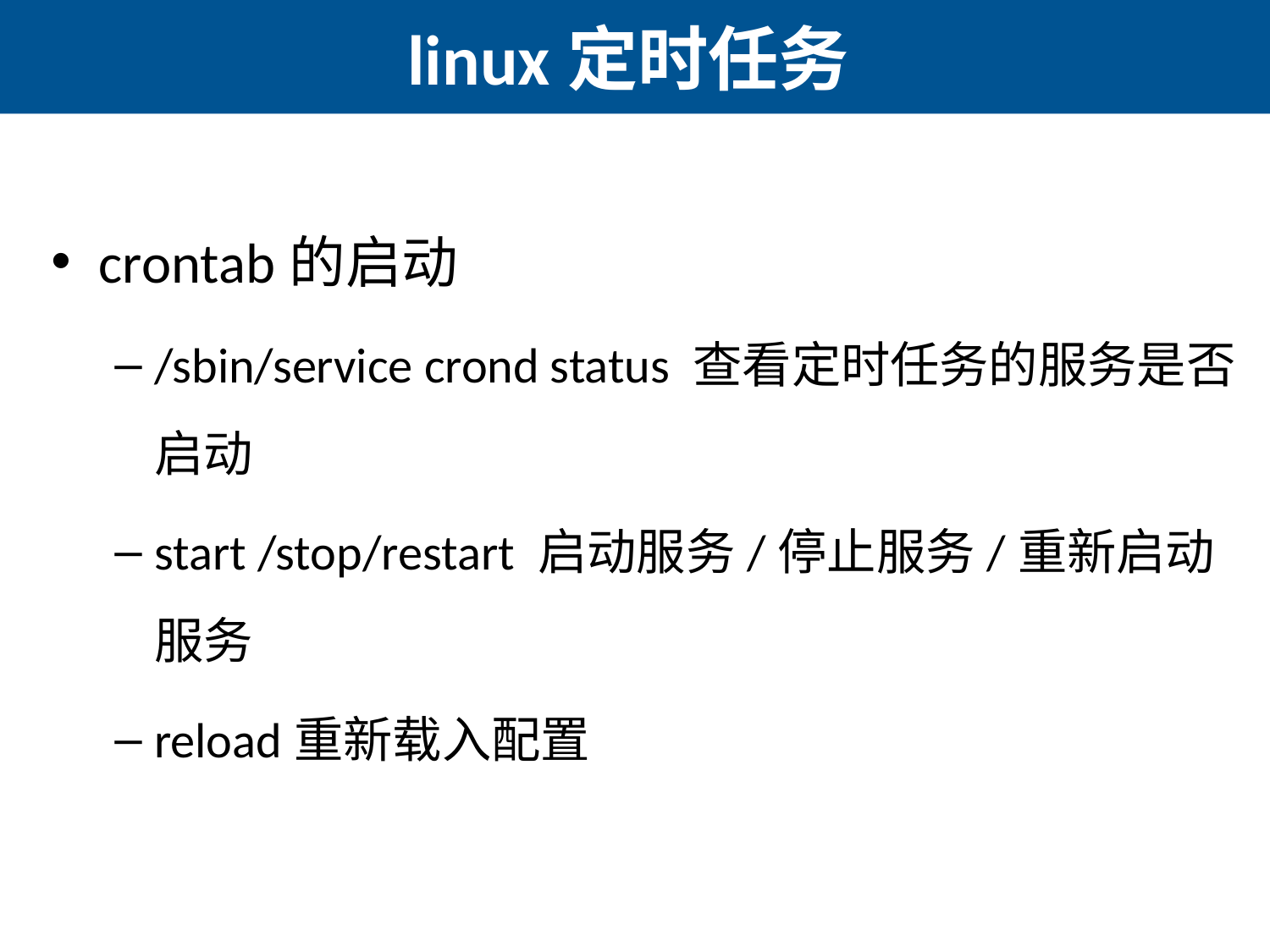

# linux定时任务
crontab的启动
/sbin/service crond status 查看定时任务的服务是否启动
start /stop/restart 启动服务/停止服务/重新启动服务
reload重新载入配置